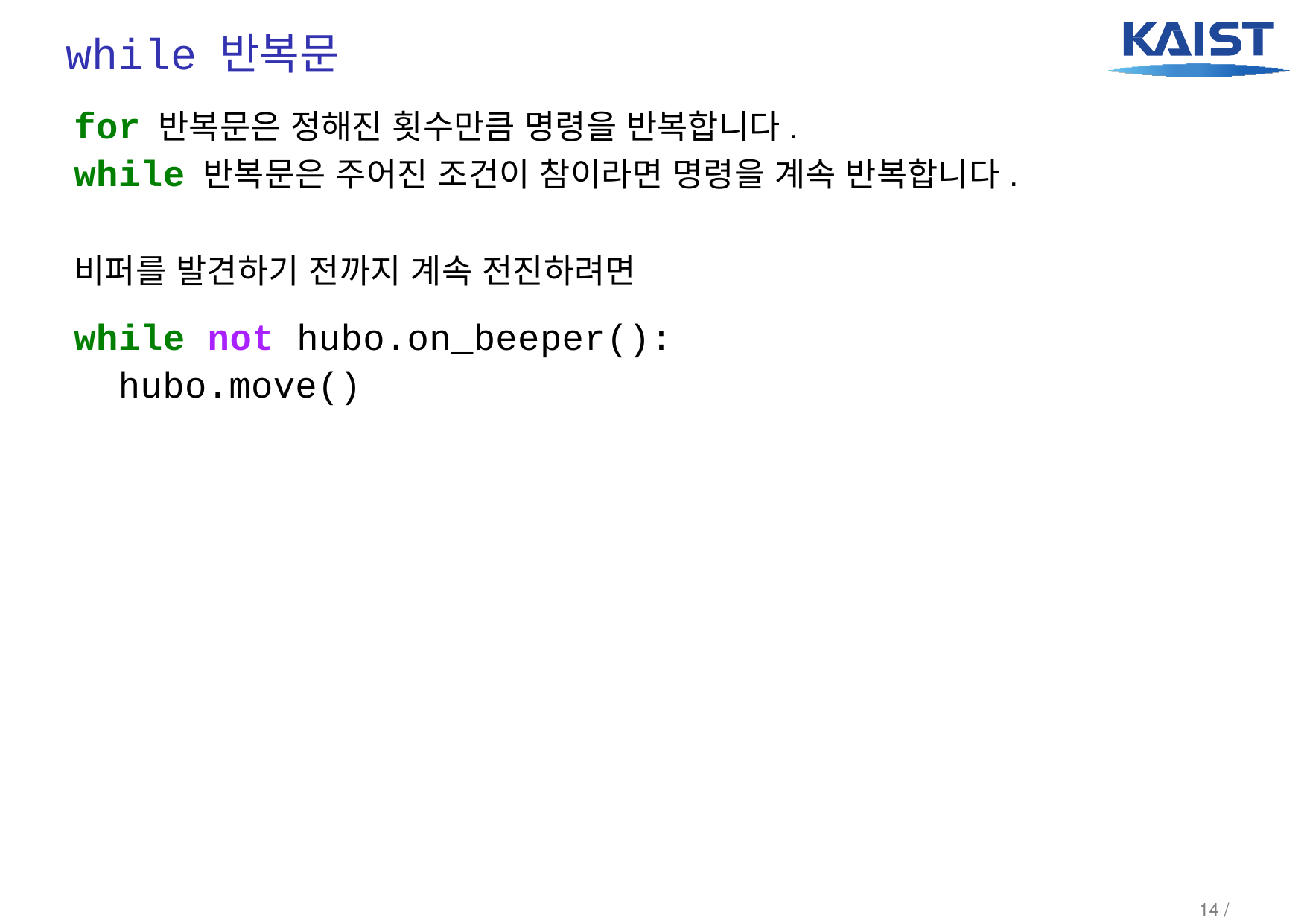

# while 반복문

for 반복문은 정해진 횟수만큼 명령을 반복합니다.
while 반복문은 주어진 조건이 참이라면 명령을 계속 반복합니다.

비퍼를 발견하기 전까지 계속 전진하려면
while not hubo.on_beeper():
  hubo.move()

14 / 22